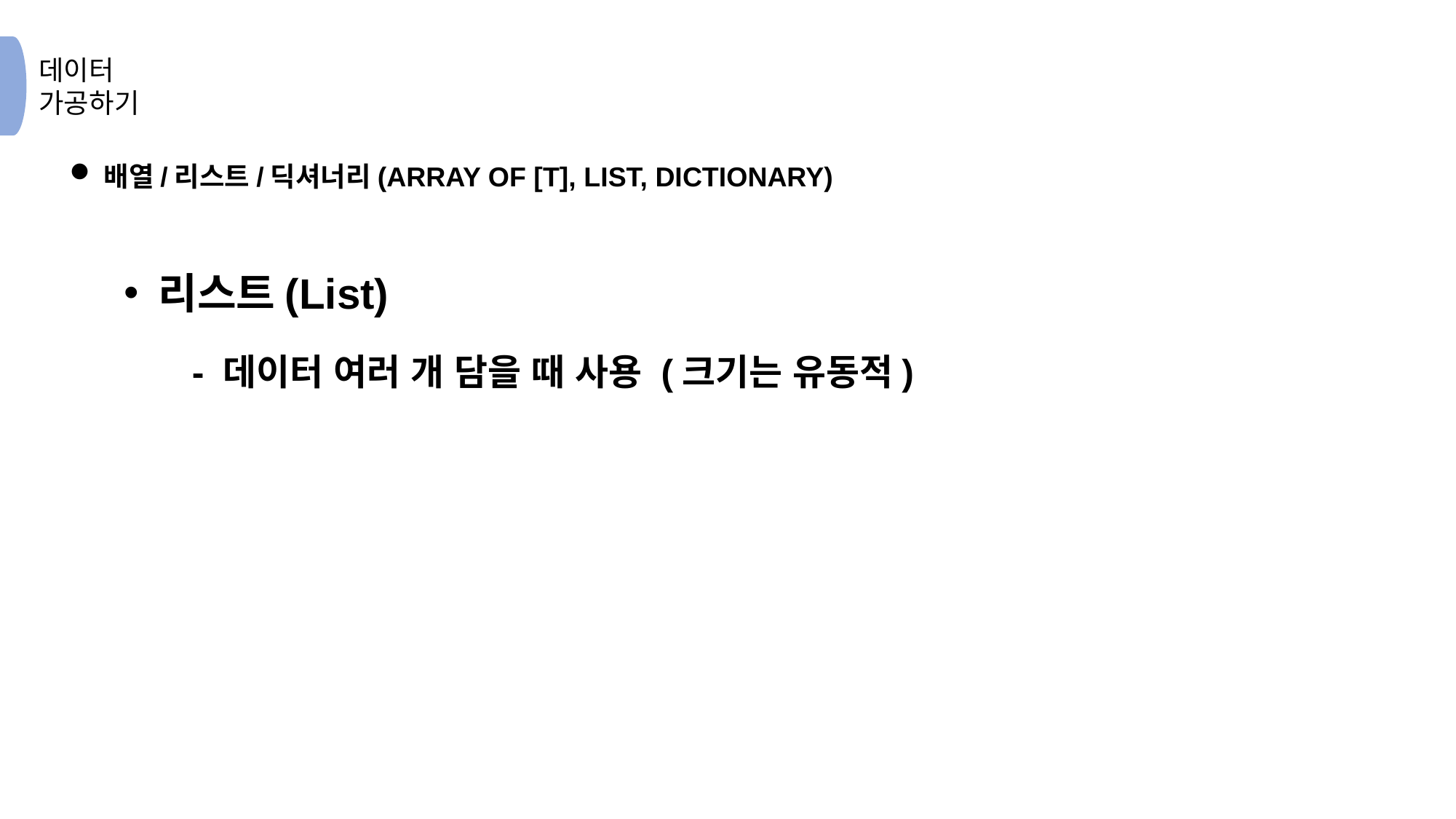

배열/리스트/딕셔너리(ARRAY OF [T], LIST, DICTIONARY)

리스트(List)
   - 데이터 여러 개 담을 때 사용 (크기는 유동적)